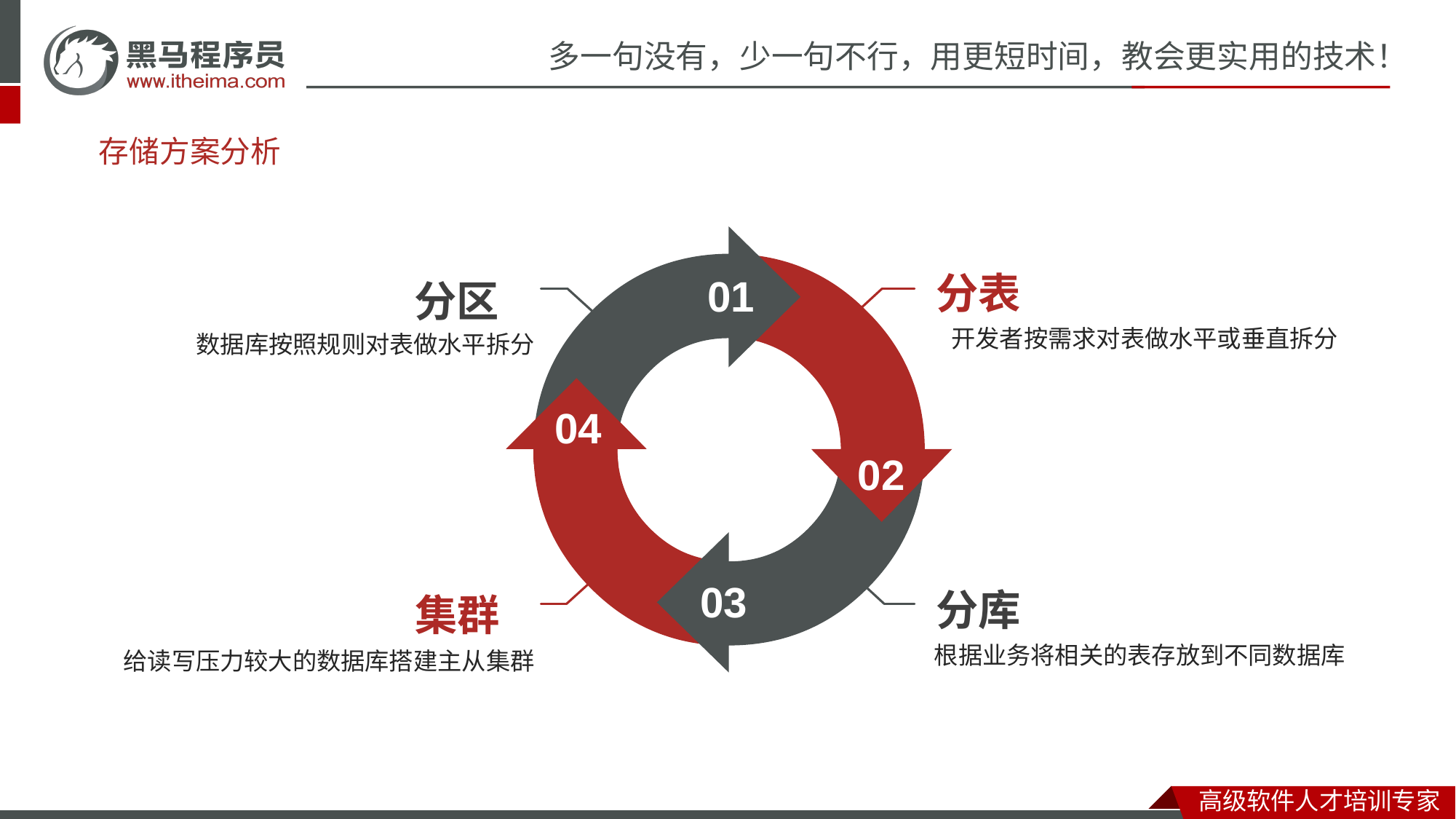

# 存储方案分析

分表

分区
01
开发者按需求对表做水平或垂直拆分
数据库按照规则对表做水平拆分

04
02

分库
集群
03
根据业务将相关的表存放到不同数据库
给读写压力较大的数据库搭建主从集群